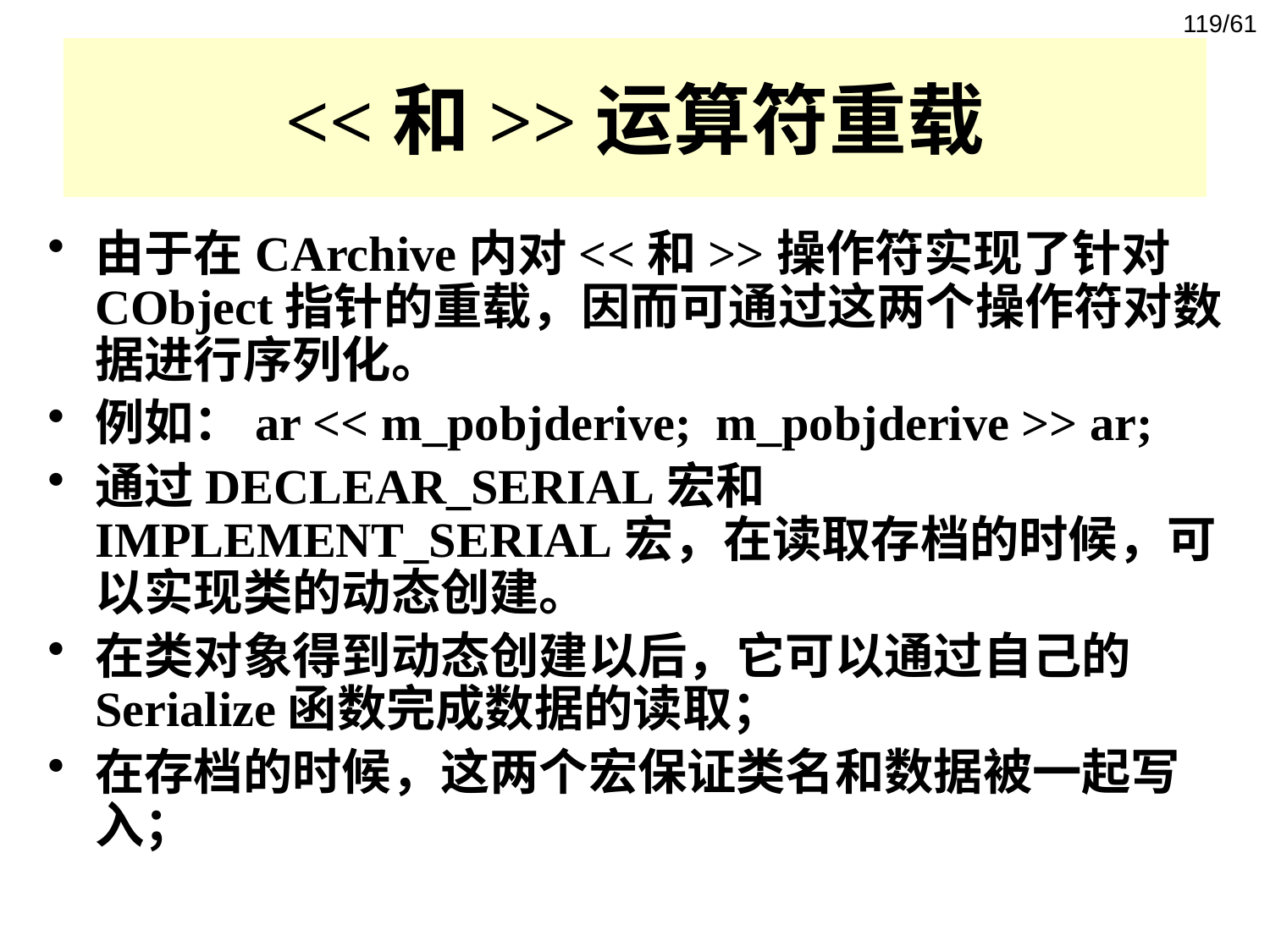

119/61
# <<和>>运算符重载
由于在CArchive内对<<和>>操作符实现了针对CObject指针的重载，因而可通过这两个操作符对数据进行序列化。
例如：ar << m_pobjderive;  m_pobjderive >> ar;
通过DECLEAR_SERIAL宏和IMPLEMENT_SERIAL宏，在读取存档的时候，可以实现类的动态创建。
在类对象得到动态创建以后，它可以通过自己的Serialize函数完成数据的读取；
在存档的时候，这两个宏保证类名和数据被一起写入；